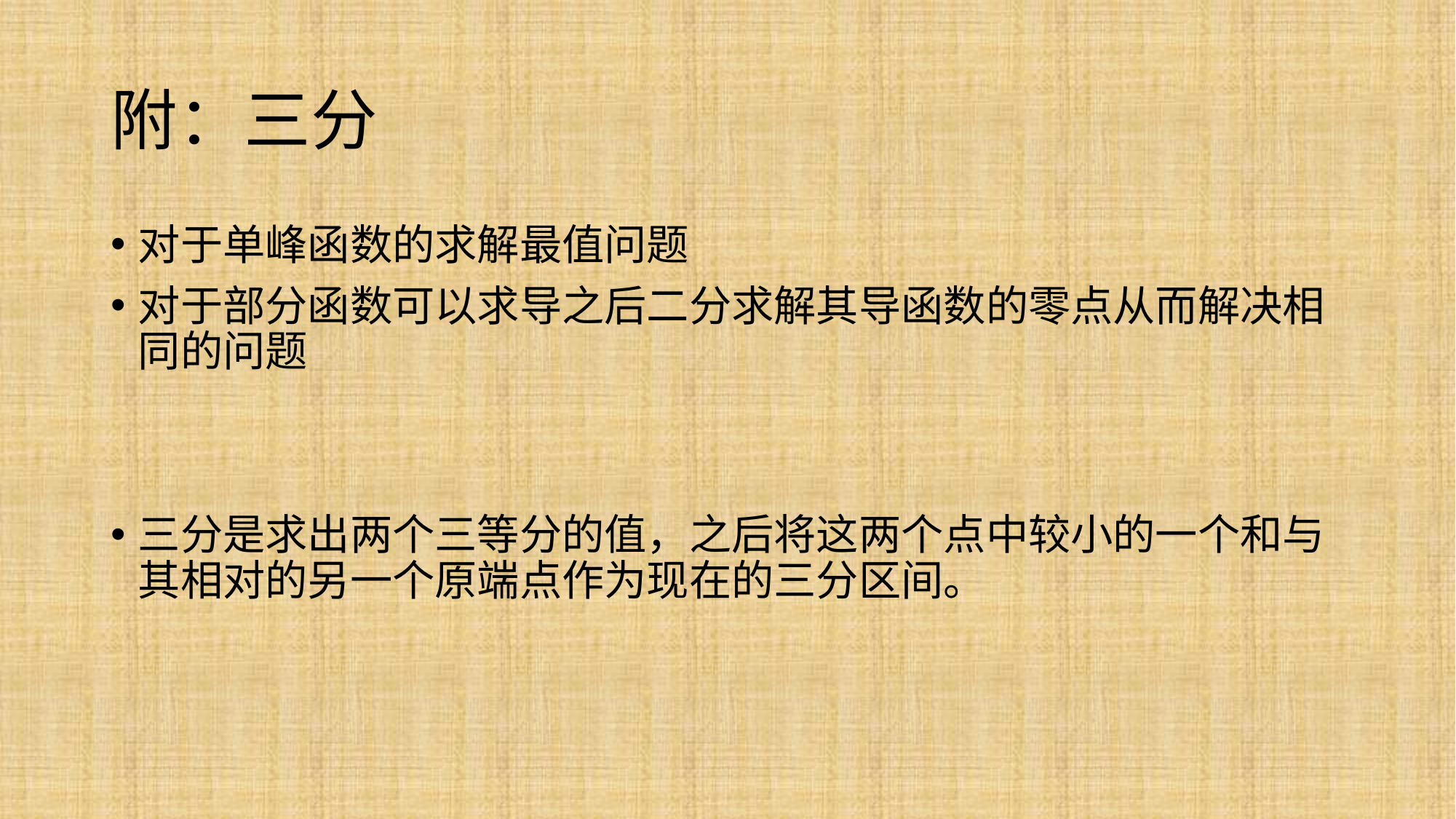

# 附：三分
对于单峰函数的求解最值问题
对于部分函数可以求导之后二分求解其导函数的零点从而解决相同的问题

三分是求出两个三等分的值，之后将这两个点中较小的一个和与其相对的另一个原端点作为现在的三分区间。